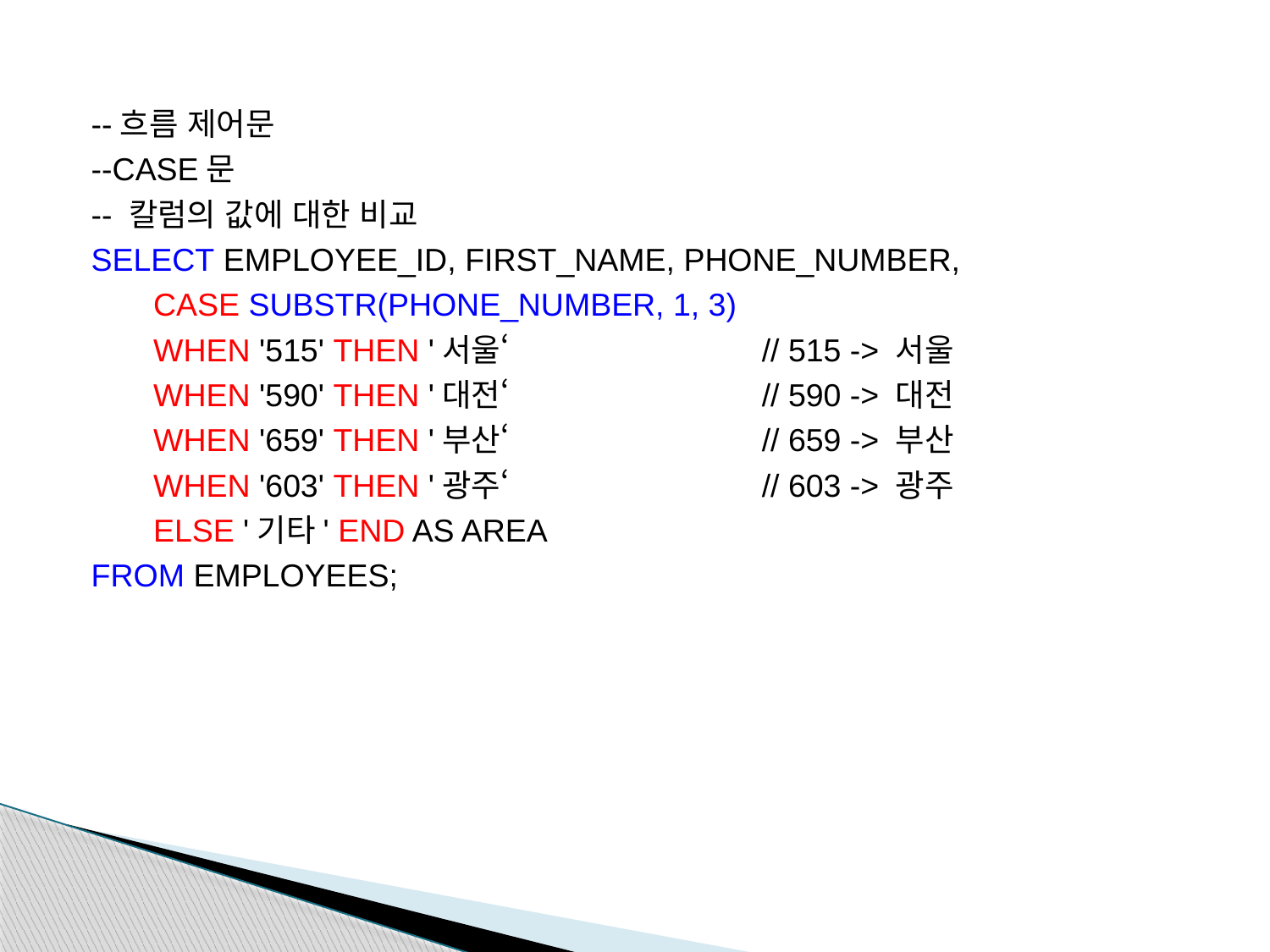

--흐름 제어문
--CASE문
-- 칼럼의 값에 대한 비교
SELECT EMPLOYEE_ID, FIRST_NAME, PHONE_NUMBER,
       CASE SUBSTR(PHONE_NUMBER, 1, 3)
       WHEN '515' THEN '서울‘		// 515 -> 서울
       WHEN '590' THEN '대전‘		// 590 -> 대전
       WHEN '659' THEN '부산‘		// 659 -> 부산
       WHEN '603' THEN '광주‘		// 603 -> 광주
       ELSE '기타' END AS AREA
FROM EMPLOYEES;